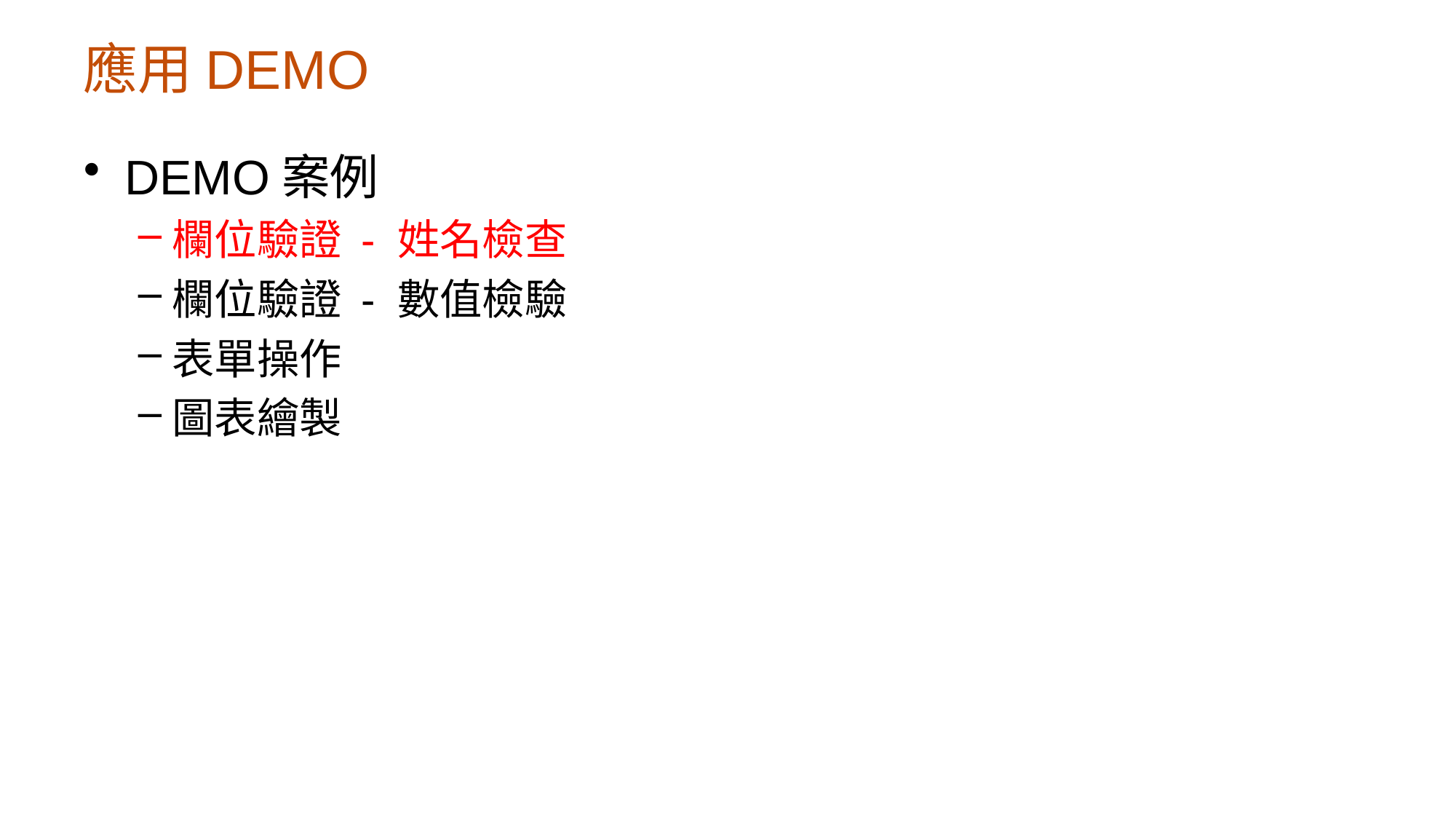

# 應用DEMO
DEMO案例
欄位驗證 - 姓名檢查
欄位驗證 - 數值檢驗
表單操作
圖表繪製

6